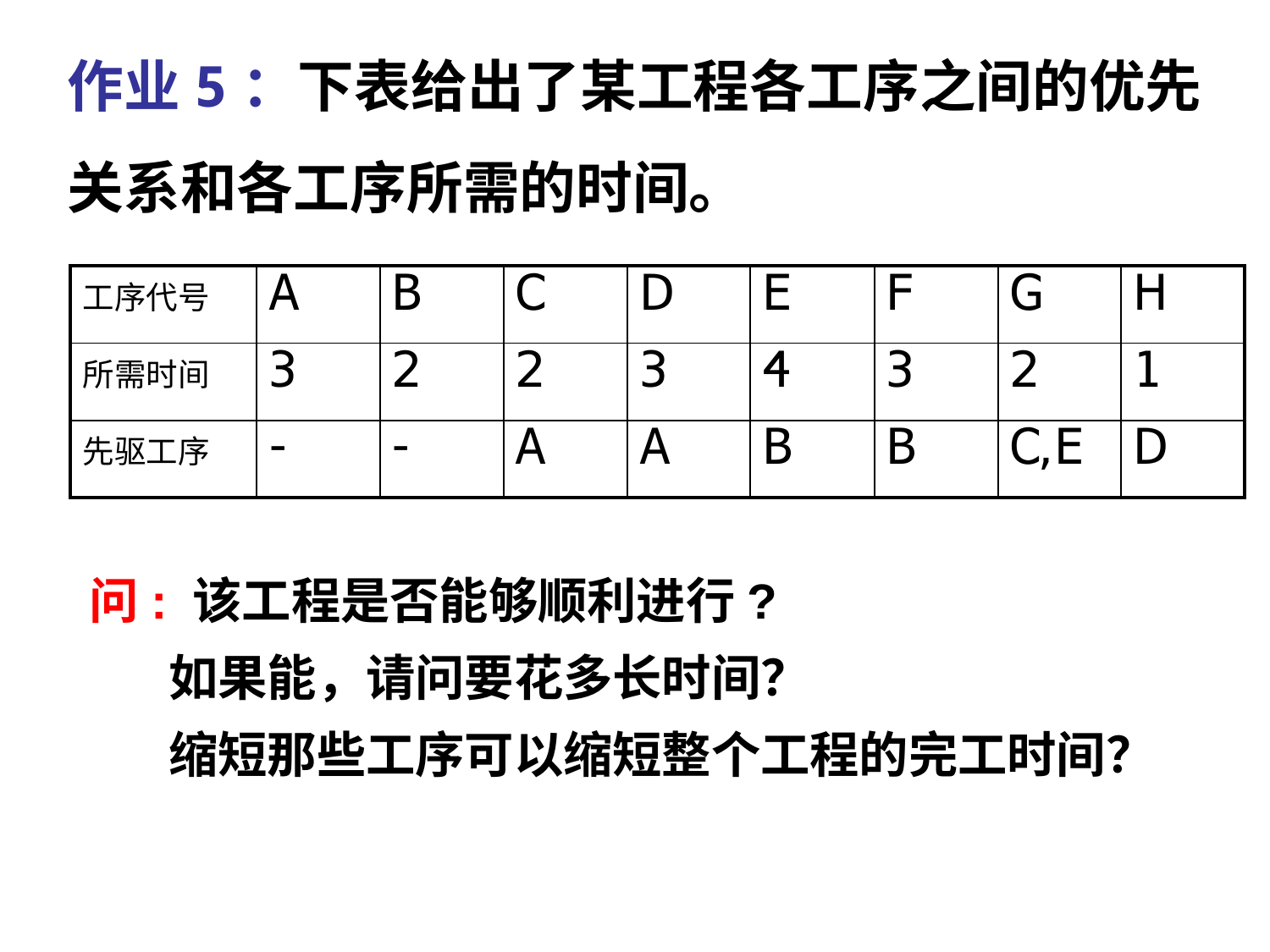

作业5：下表给出了某工程各工序之间的优先关系和各工序所需的时间。
| 工序代号 | A | B | C | D | E | F | G | H |
| --- | --- | --- | --- | --- | --- | --- | --- | --- |
| 所需时间 | 3 | 2 | 2 | 3 | 4 | 3 | 2 | 1 |
| 先驱工序 | - | - | A | A | B | B | C,E | D |
问: 该工程是否能够顺利进行?
      如果能，请问要花多长时间？
      缩短那些工序可以缩短整个工程的完工时间？